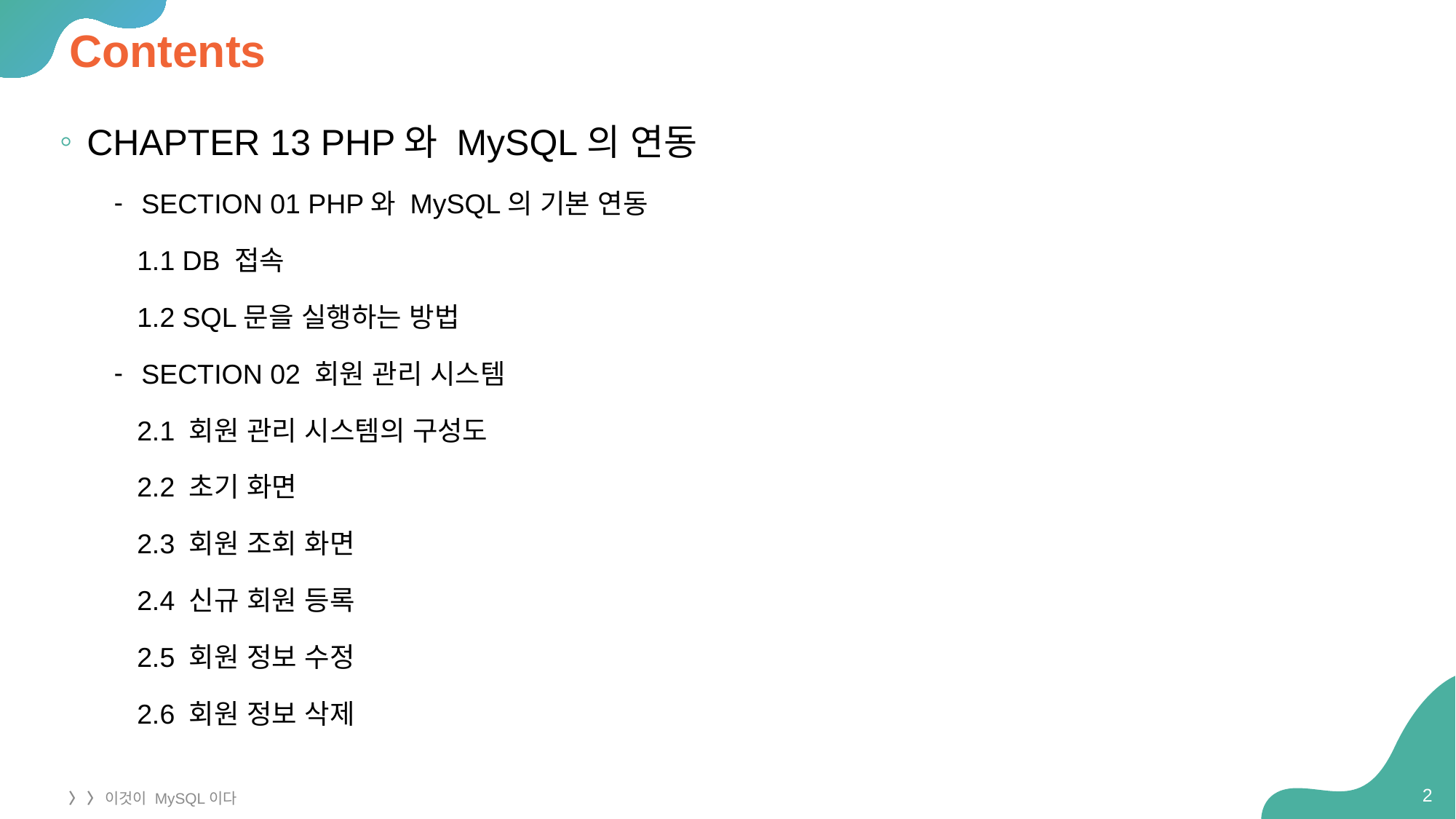

# Contents
CHAPTER 13 PHP와 MySQL의 연동
SECTION 01 PHP와 MySQL의 기본 연동
   1.1 DB 접속
   1.2 SQL문을 실행하는 방법
SECTION 02 회원 관리 시스템
   2.1 회원 관리 시스템의 구성도
   2.2 초기 화면
   2.3 회원 조회 화면
   2.4 신규 회원 등록
   2.5 회원 정보 수정
   2.6 회원 정보 삭제

2
〉 〉 이것이 MySQL이다